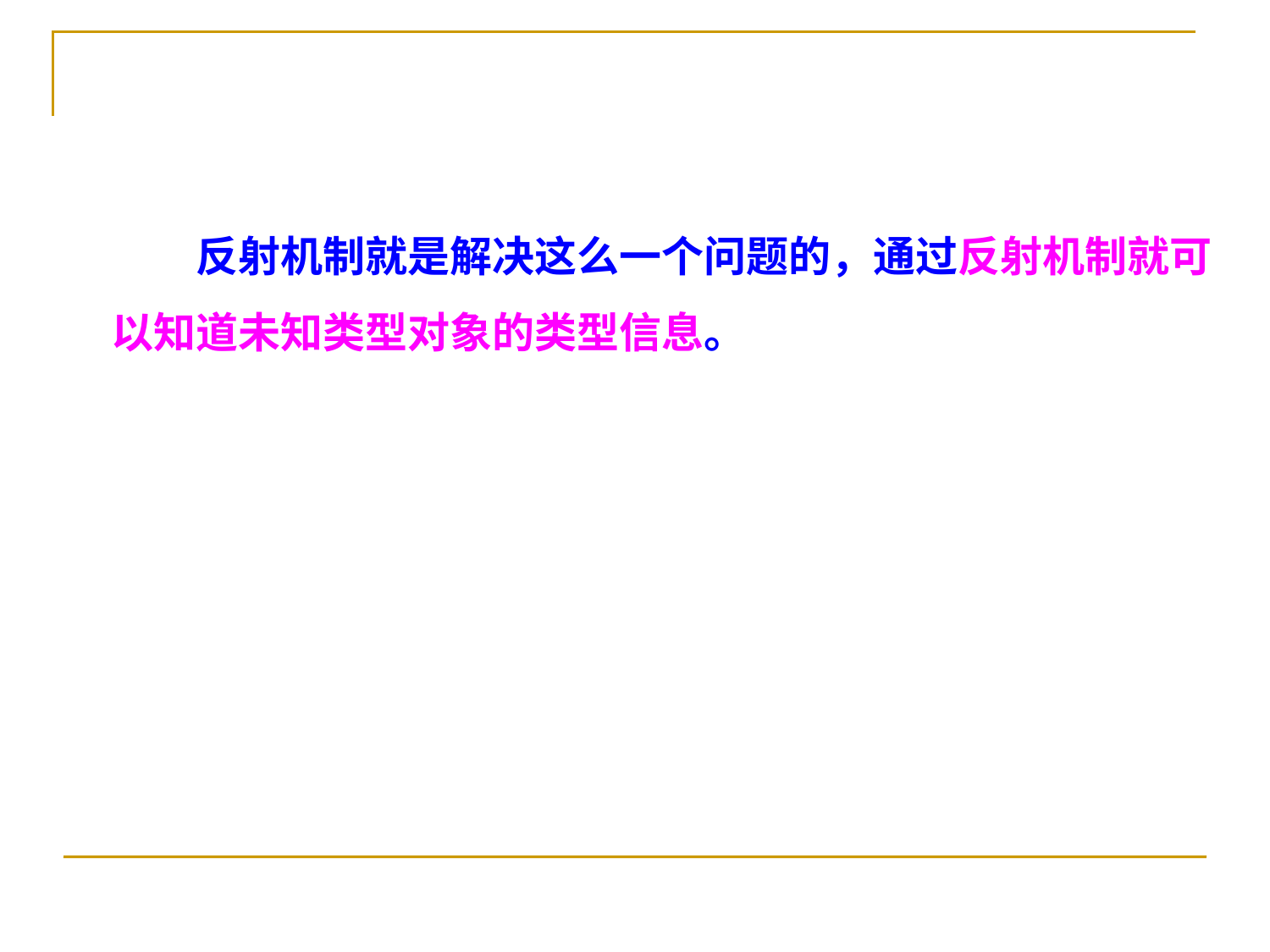

反射机制就是解决这么一个问题的，通过反射机制就可以知道未知类型对象的类型信息。